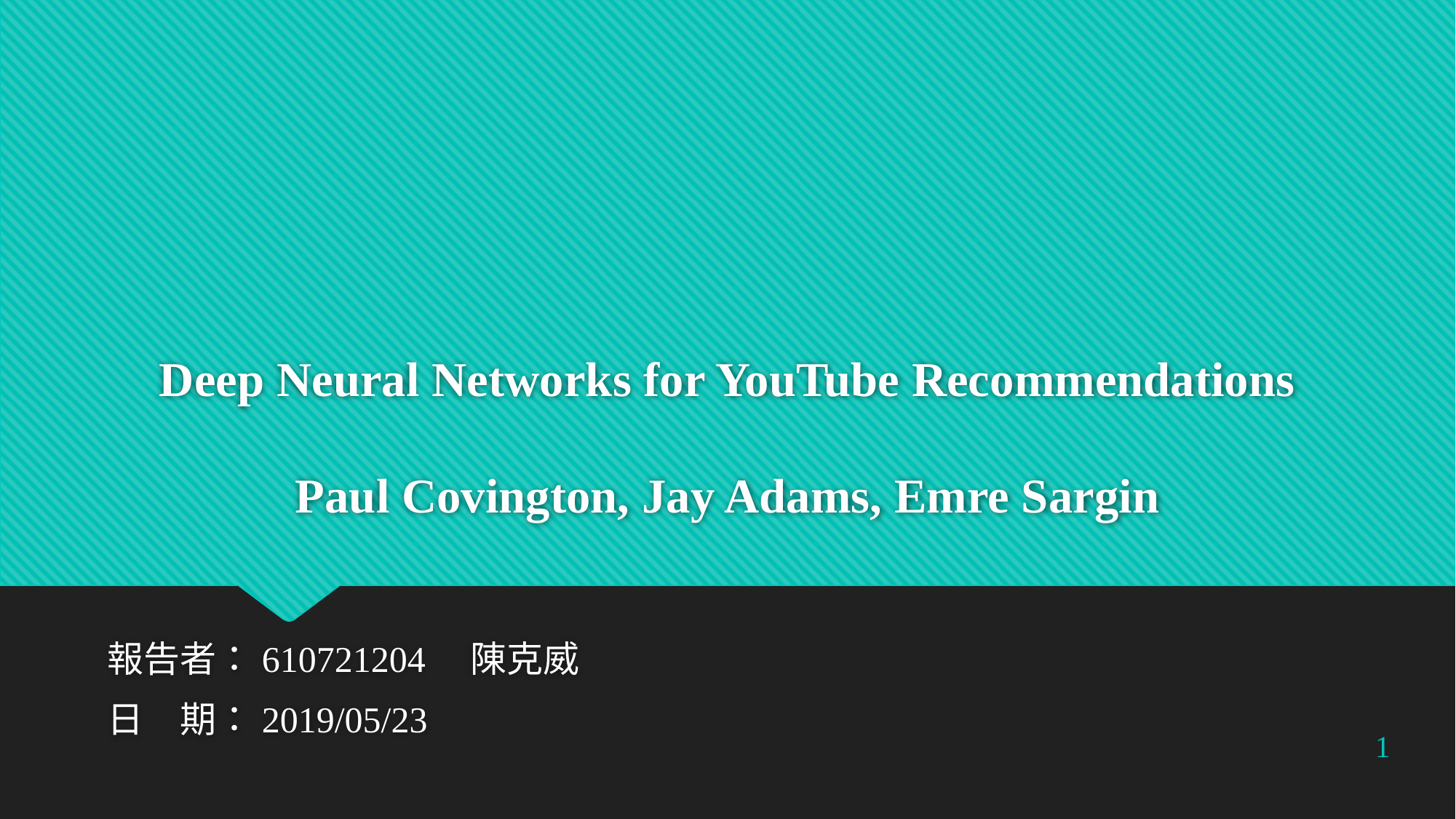

# Deep Neural Networks for YouTube Recommendations Paul Covington, Jay Adams, Emre Sargin
報告者：610721204　陳克威
日　期：2019/05/23

1